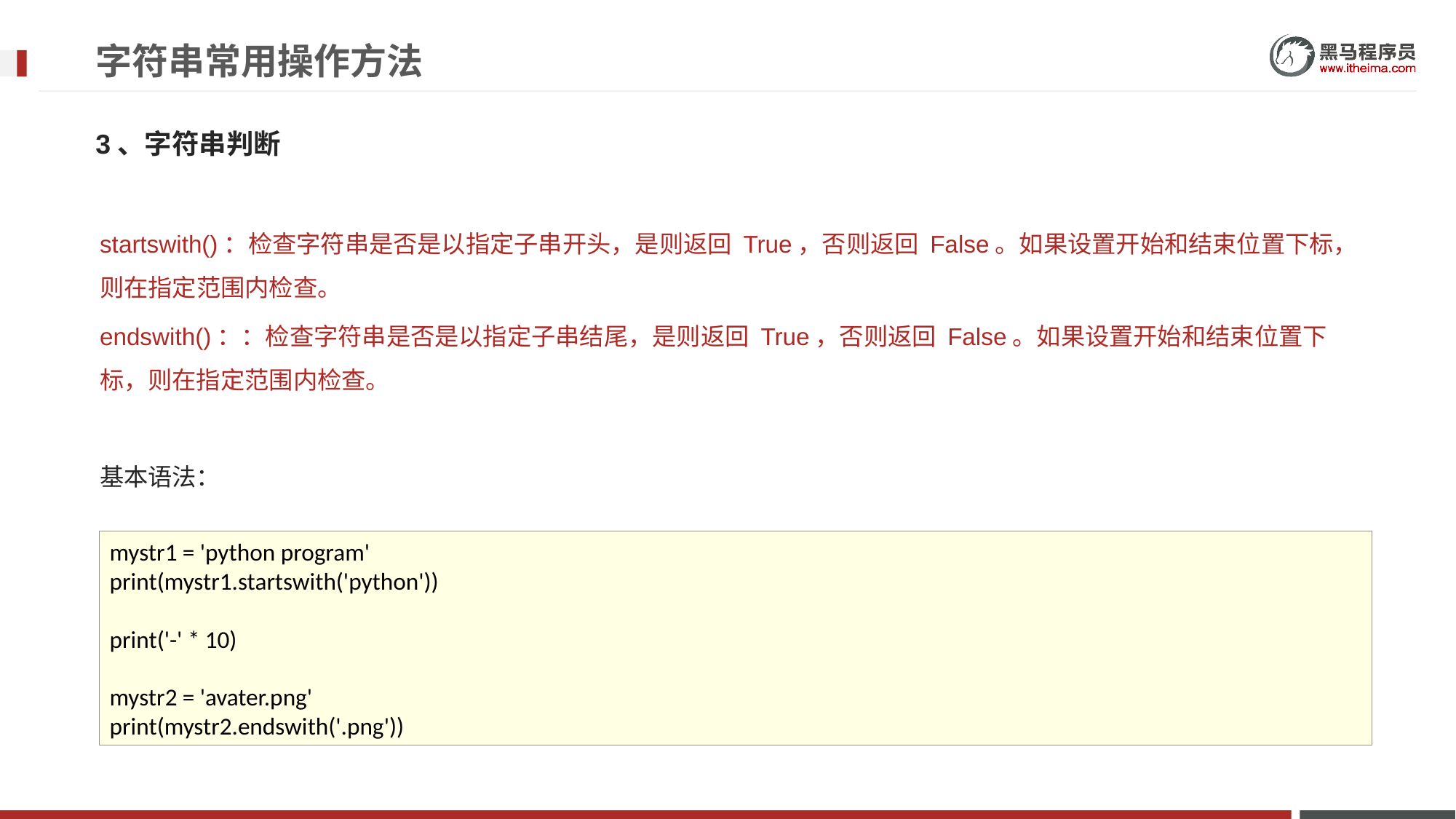

# 字符串常用操作方法
3、字符串判断
startswith()：检查字符串是否是以指定子串开头，是则返回 True，否则返回 False。如果设置开始和结束位置下标，则在指定范围内检查。
endswith()：：检查字符串是否是以指定子串结尾，是则返回 True，否则返回 False。如果设置开始和结束位置下标，则在指定范围内检查。

基本语法：
mystr1 = 'python program'
print(mystr1.startswith('python'))
print('-' * 10)
mystr2 = 'avater.png'
print(mystr2.endswith('.png'))